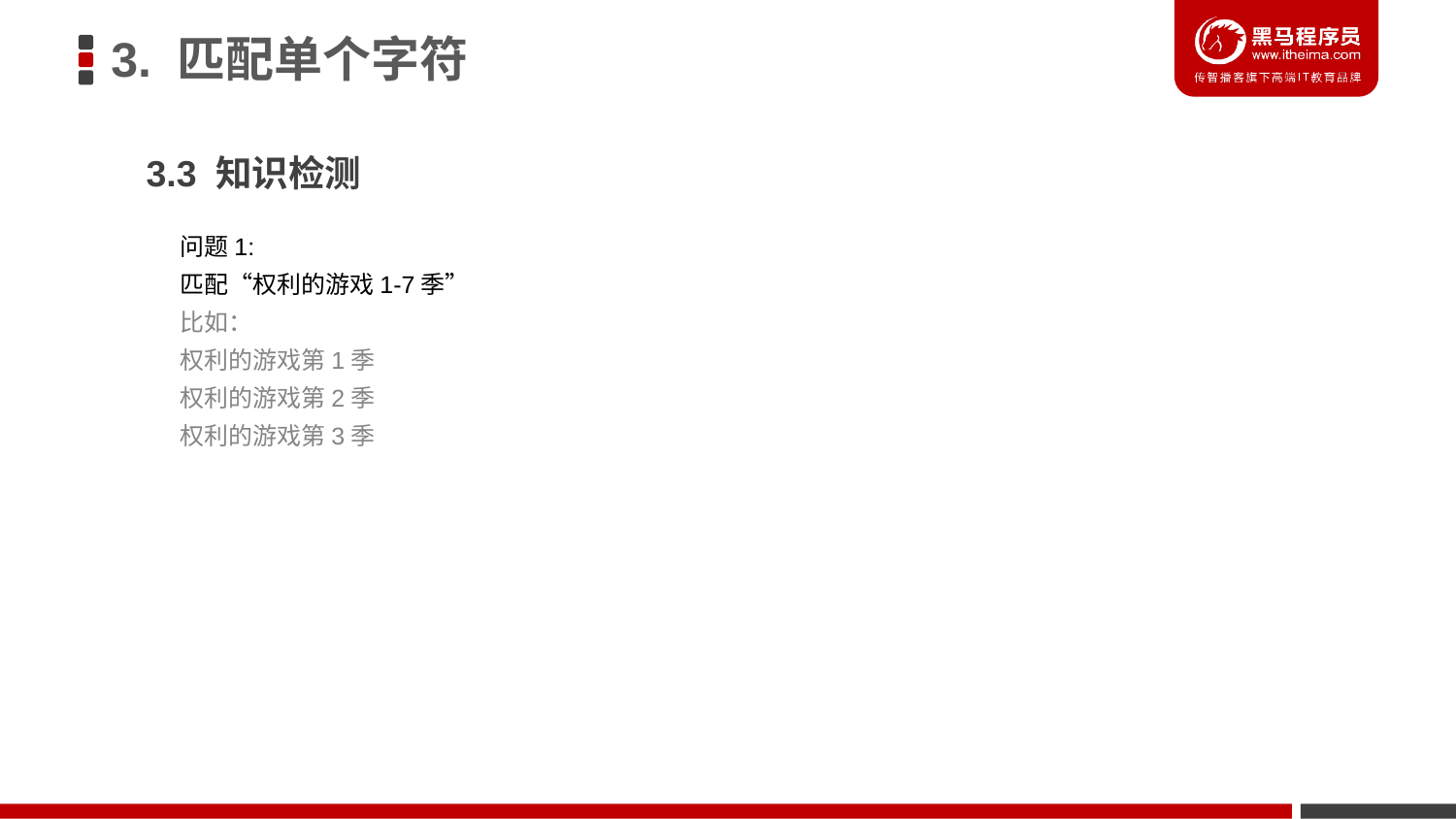

3. 匹配单个字符
3.3 知识检测
问题1:
匹配“权利的游戏1-7季”
比如：
权利的游戏第1季
权利的游戏第2季
权利的游戏第3季